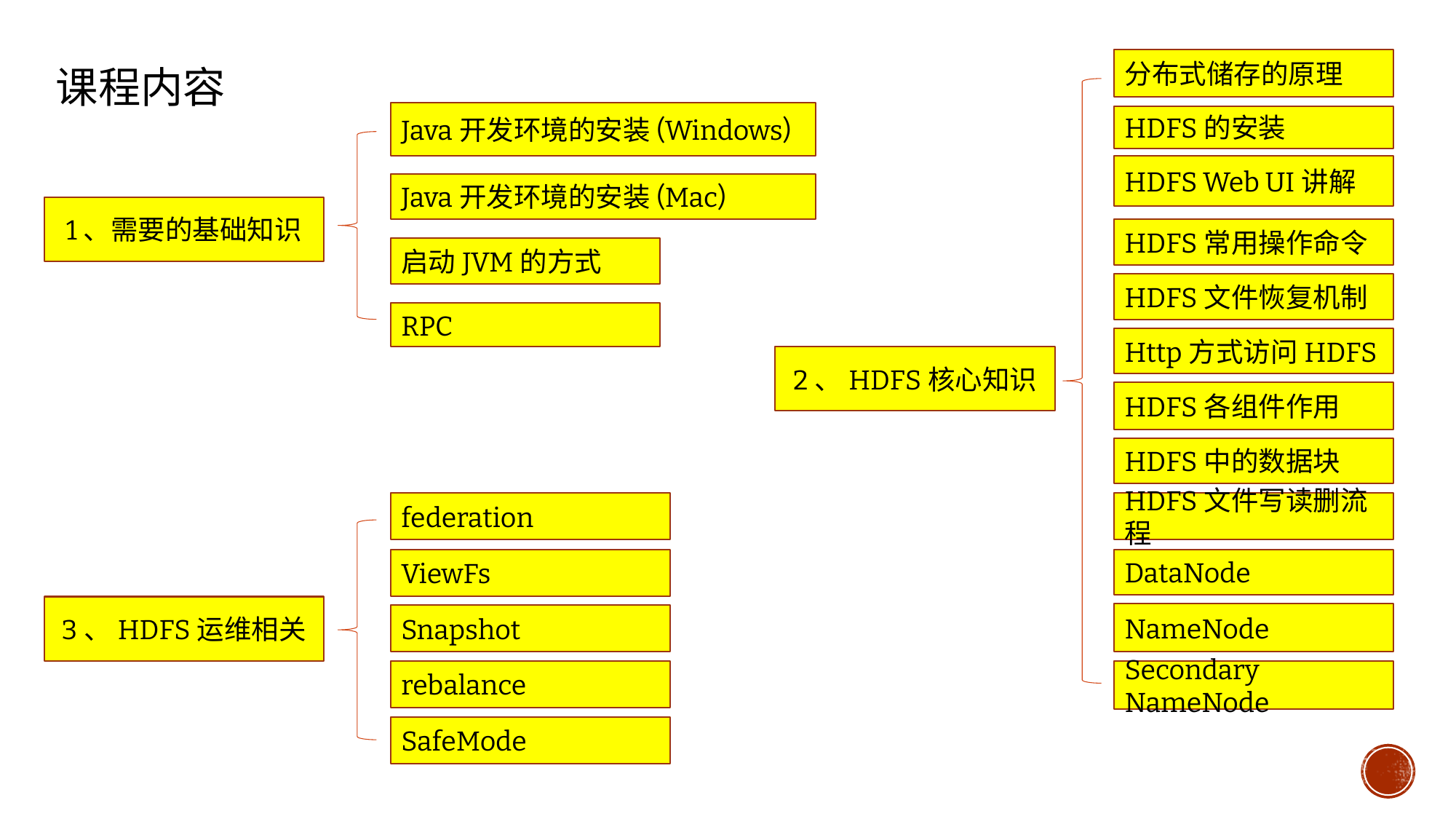

分布式储存的原理
课程内容

Java开发环境的安装(Windows)
HDFS的安装

HDFS Web UI讲解
Java开发环境的安装(Mac)
1、需要的基础知识
HDFS常用操作命令
启动JVM的方式
HDFS文件恢复机制
RPC
Http方式访问HDFS
2、HDFS核心知识
HDFS各组件作用
HDFS中的数据块
federation
HDFS文件写读删流程

ViewFs
DataNode
3、HDFS运维相关
NameNode
Snapshot
rebalance
Secondary NameNode
SafeMode